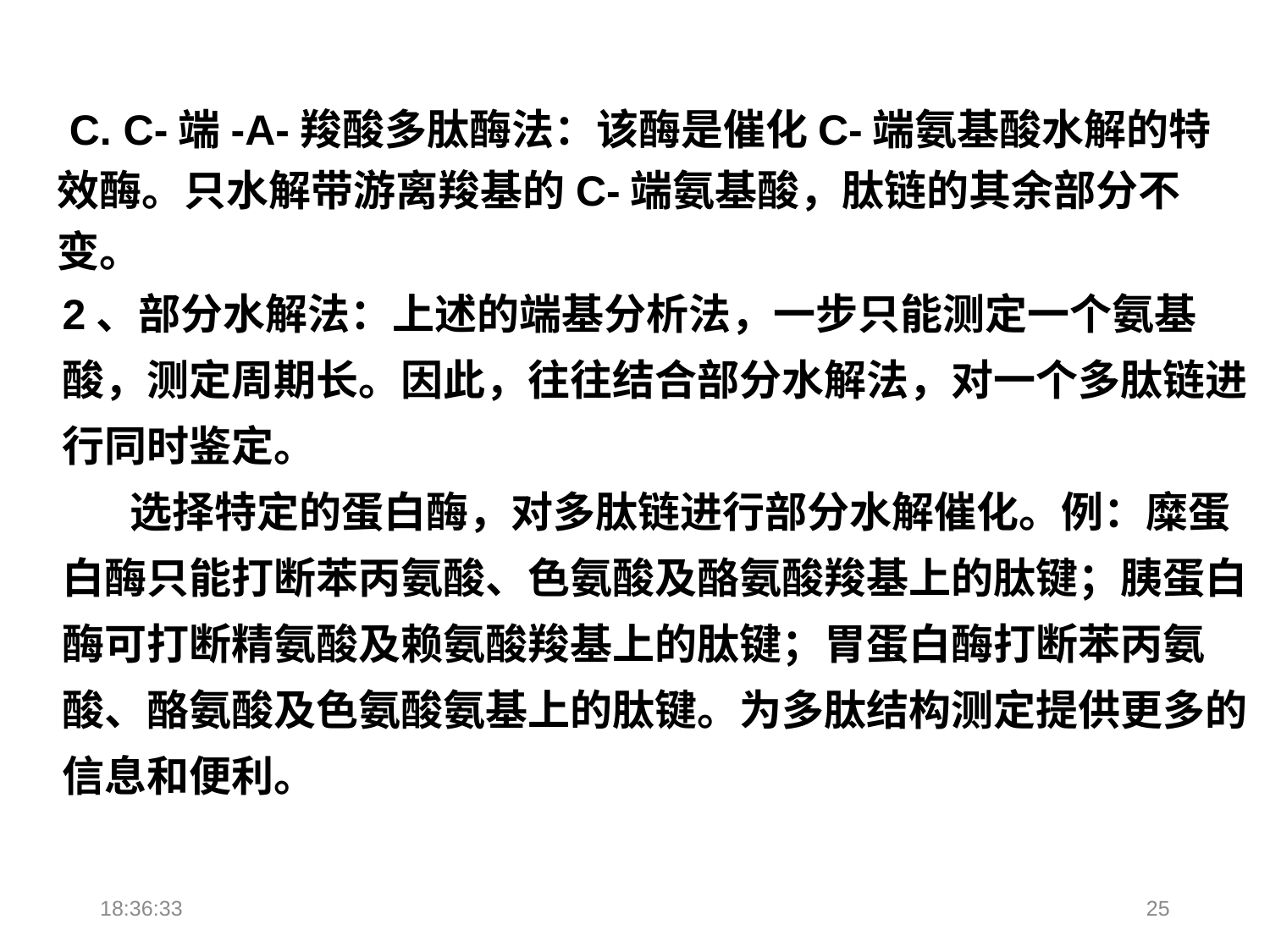

C. C-端-A-羧酸多肽酶法：该酶是催化C-端氨基酸水解的特效酶。只水解带游离羧基的C-端氨基酸，肽链的其余部分不变。
2、部分水解法：上述的端基分析法，一步只能测定一个氨基酸，测定周期长。因此，往往结合部分水解法，对一个多肽链进行同时鉴定。
      选择特定的蛋白酶，对多肽链进行部分水解催化。例：糜蛋白酶只能打断苯丙氨酸、色氨酸及酪氨酸羧基上的肽键；胰蛋白酶可打断精氨酸及赖氨酸羧基上的肽键；胃蛋白酶打断苯丙氨酸、酪氨酸及色氨酸氨基上的肽键。为多肽结构测定提供更多的信息和便利。
18:36:33
25